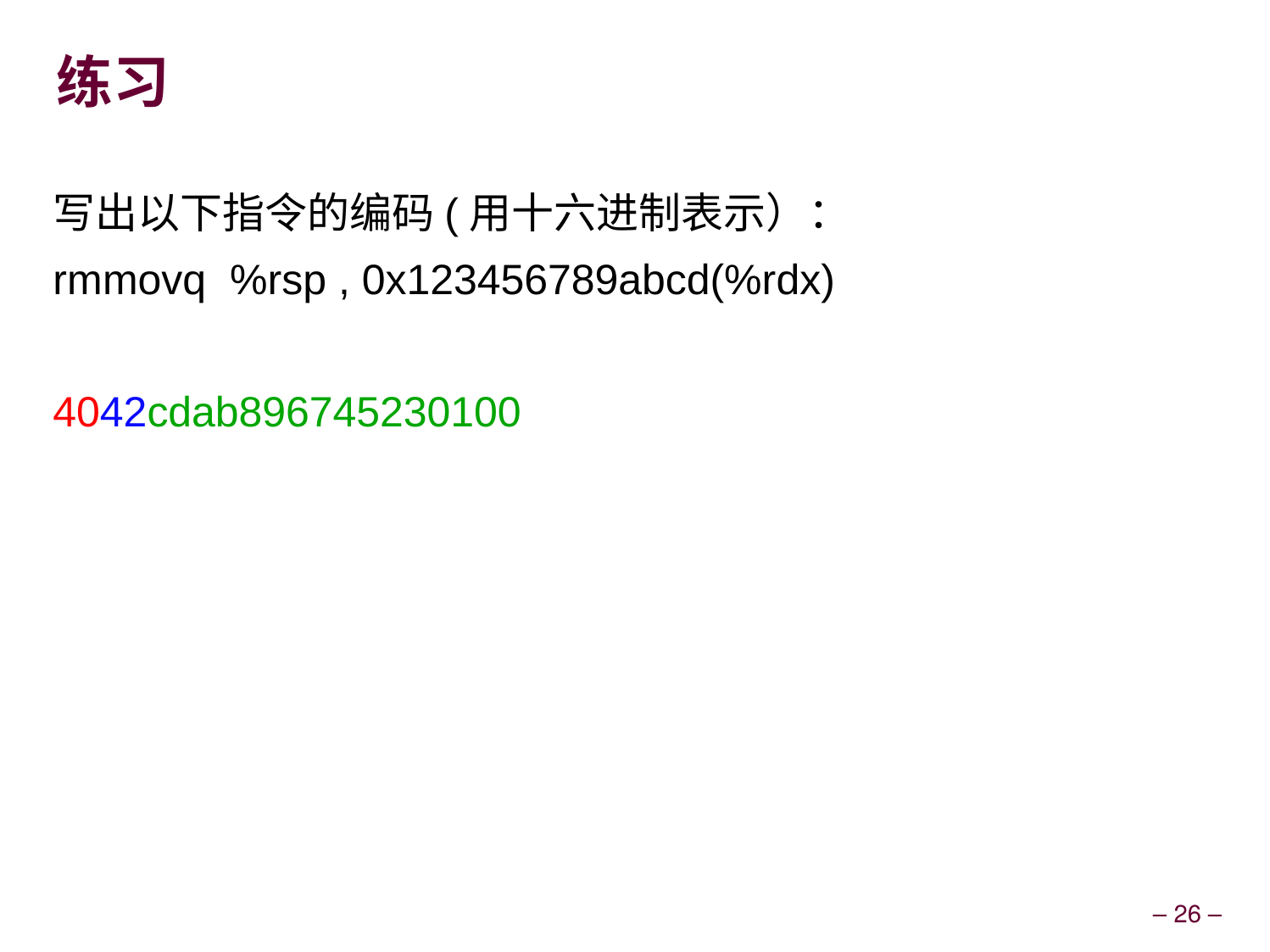

# 练习
写出以下指令的编码(用十六进制表示）：
rmmovq  %rsp , 0x123456789abcd(%rdx)

4042cdab896745230100